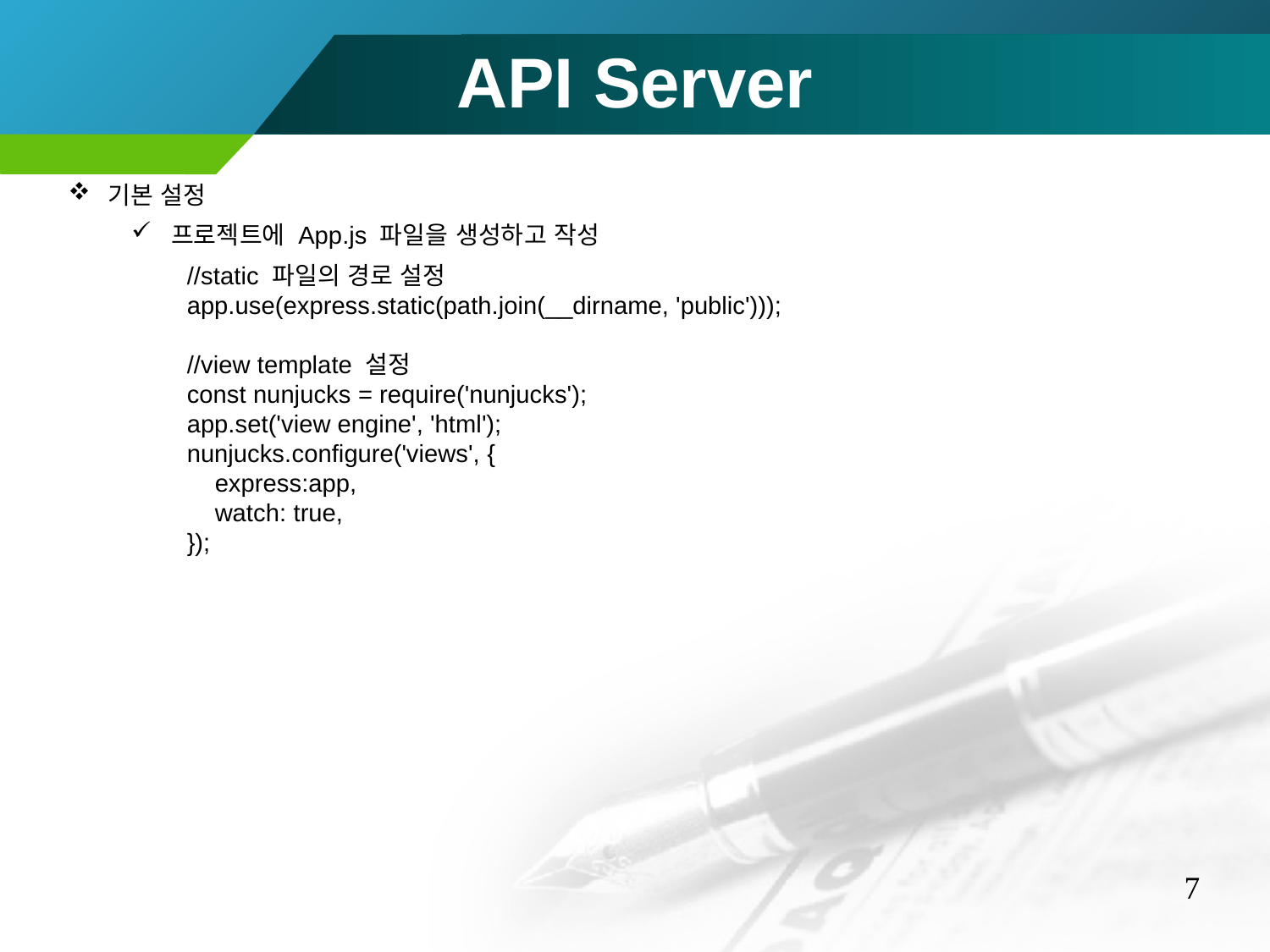

API Server
기본 설정
프로젝트에 App.js 파일을 생성하고 작성
//static 파일의 경로 설정
app.use(express.static(path.join(__dirname, 'public')));

//view template 설정
const nunjucks = require('nunjucks');
app.set('view engine', 'html');
nunjucks.configure('views', {
    express:app,
    watch: true,
});
7